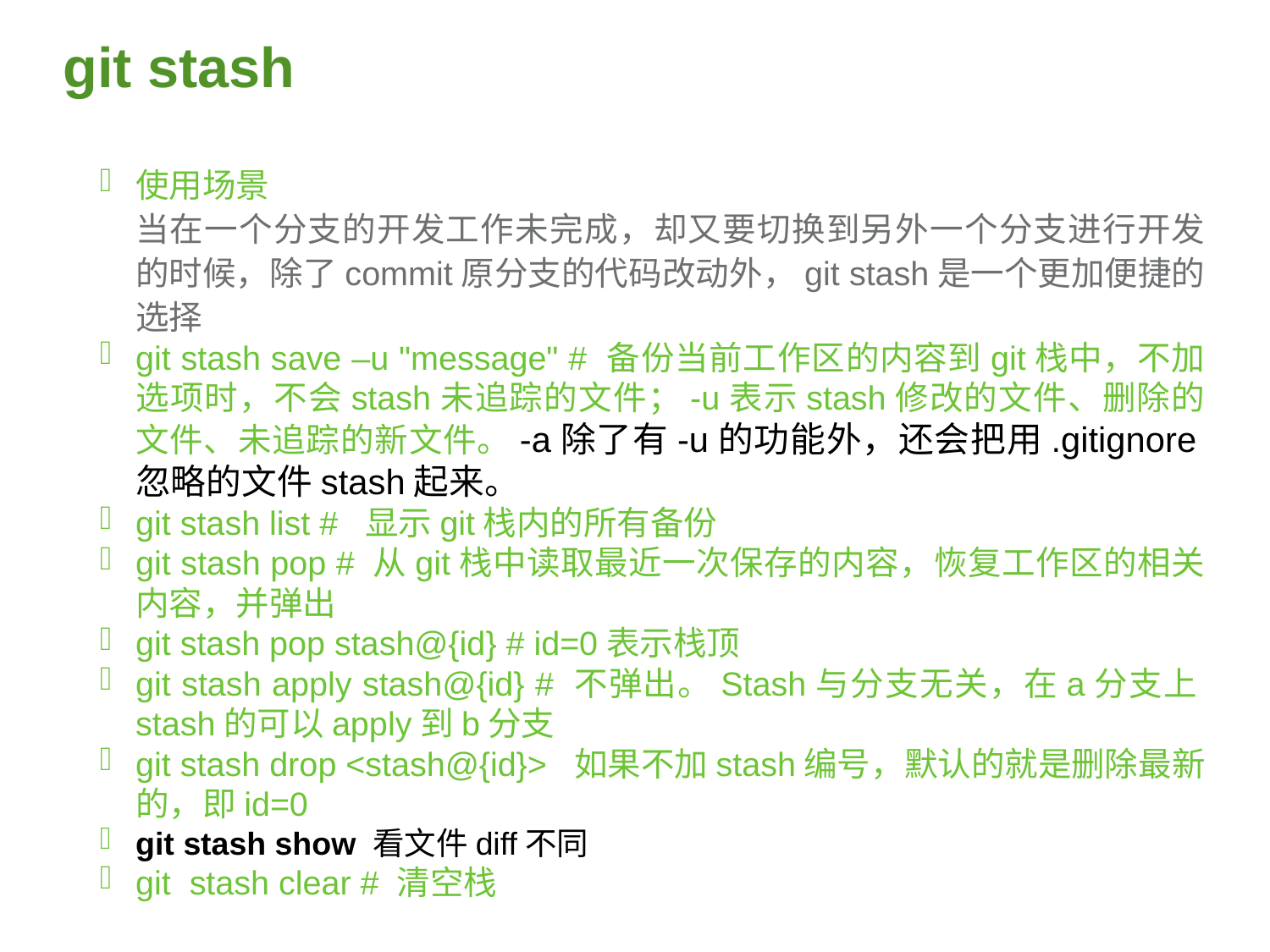

git stash
使用场景
当在一个分支的开发工作未完成，却又要切换到另外一个分支进行开发的时候，除了commit原分支的代码改动外，git stash是一个更加便捷的选择
git stash save –u "message" # 备份当前工作区的内容到git栈中，不加选项时，不会stash未追踪的文件；-u表示stash修改的文件、删除的文件、未追踪的新文件。-a除了有-u的功能外，还会把用.gitignore忽略的文件stash起来。
git stash list #  显示git栈内的所有备份
git stash pop # 从git栈中读取最近一次保存的内容，恢复工作区的相关内容，并弹出
git stash pop stash@{id} # id=0表示栈顶
git stash apply stash@{id} # 不弹出。Stash与分支无关，在a分支上stash的可以apply到b分支
git stash drop <stash@{id}>  如果不加stash编号，默认的就是删除最新的，即id=0
git stash show 看文件diff不同
git  stash clear # 清空栈